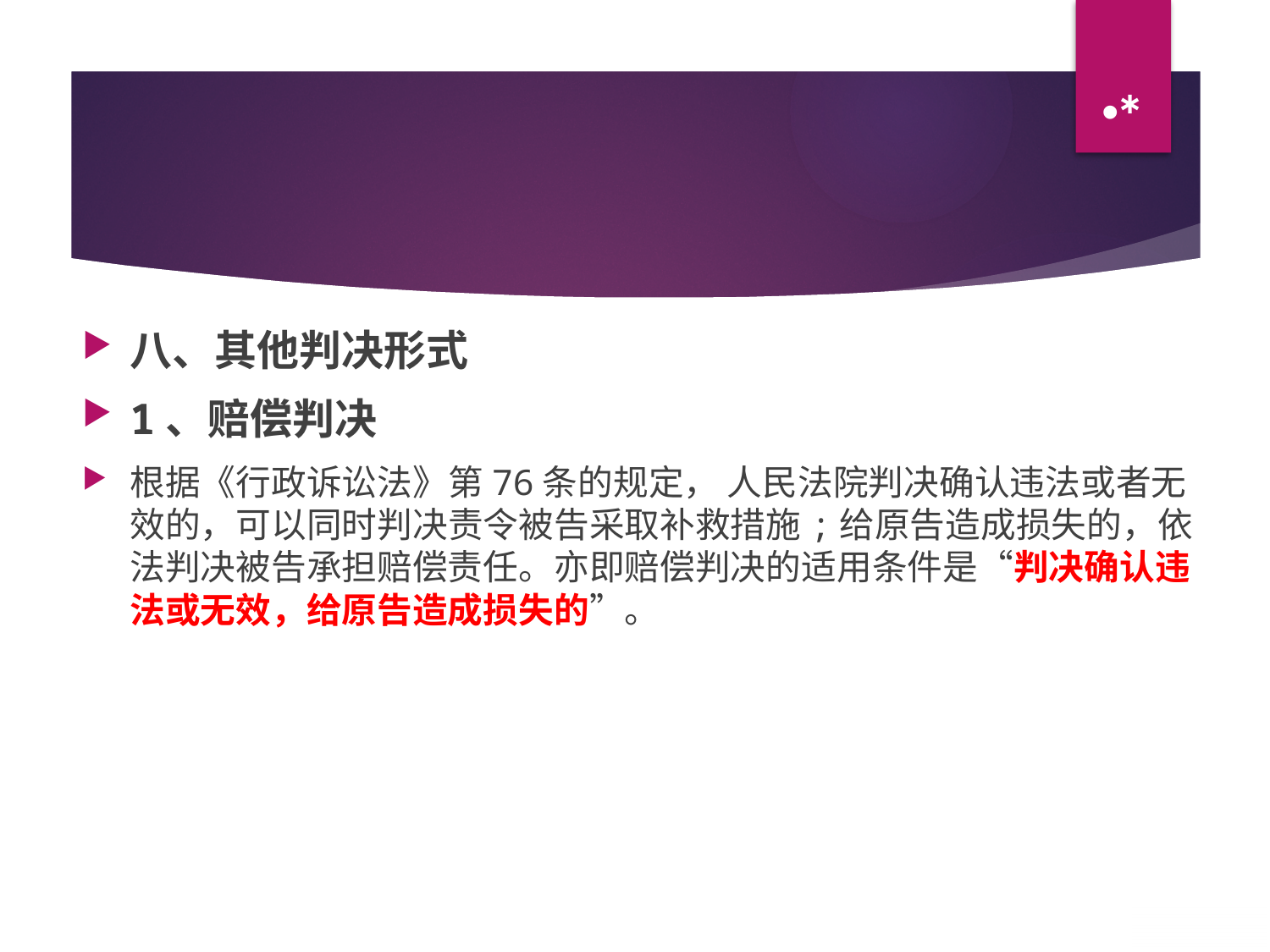

*
#
八、其他判决形式
1、赔偿判决
根据《行政诉讼法》第76条的规定， 人民法院判决确认违法或者无效的，可以同时判决责令被告采取补救措施;给原告造成损失的，依法判决被告承担赔偿责任。亦即赔偿判决的适用条件是“判决确认违法或无效，给原告造成损失的”。